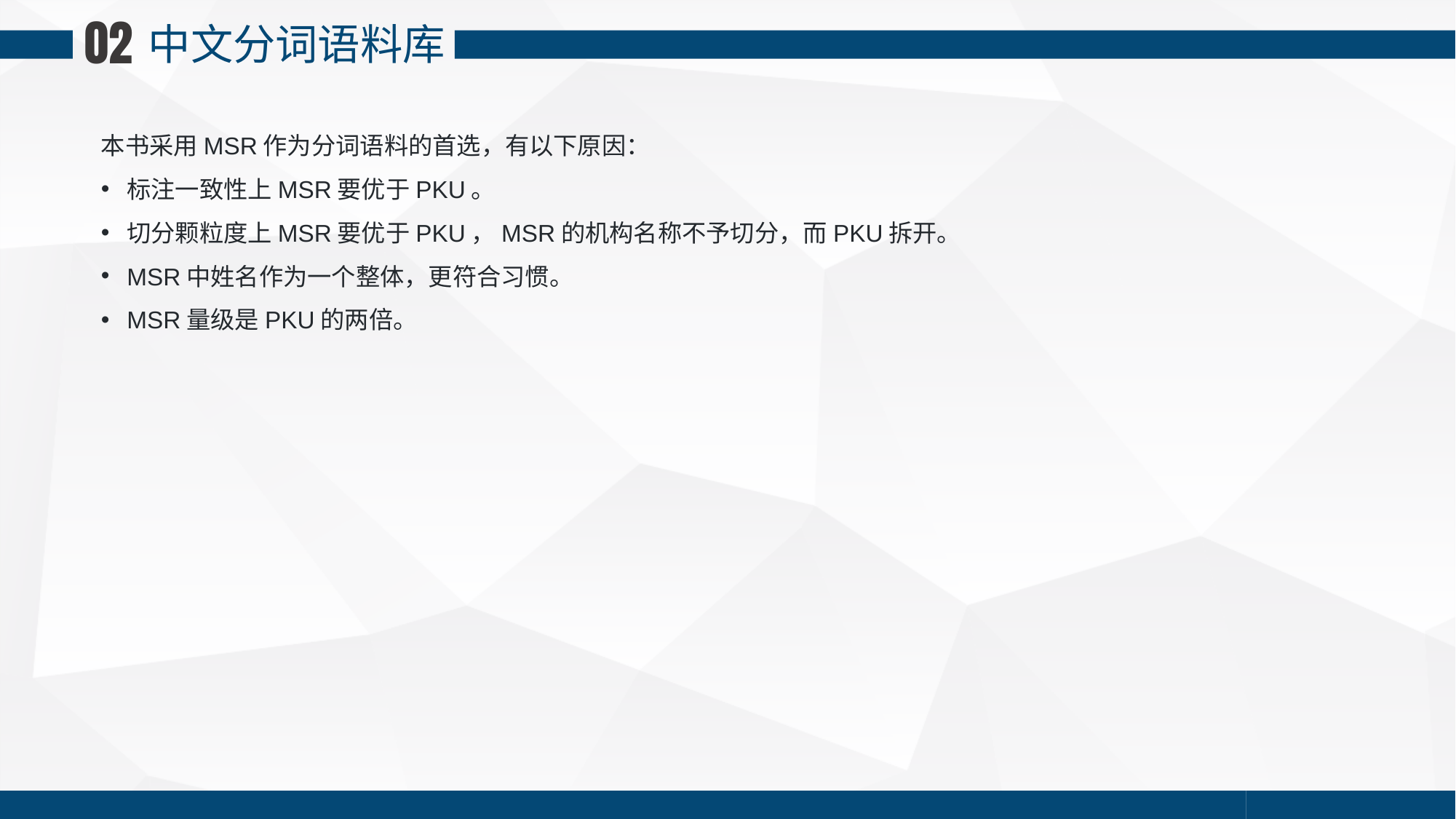

02
 中文分词语料库

本书采用MSR作为分词语料的首选，有以下原因：
标注一致性上MSR要优于PKU。
切分颗粒度上MSR要优于PKU，MSR的机构名称不予切分，而PKU拆开。
MSR中姓名作为一个整体，更符合习惯。
MSR量级是PKU的两倍。